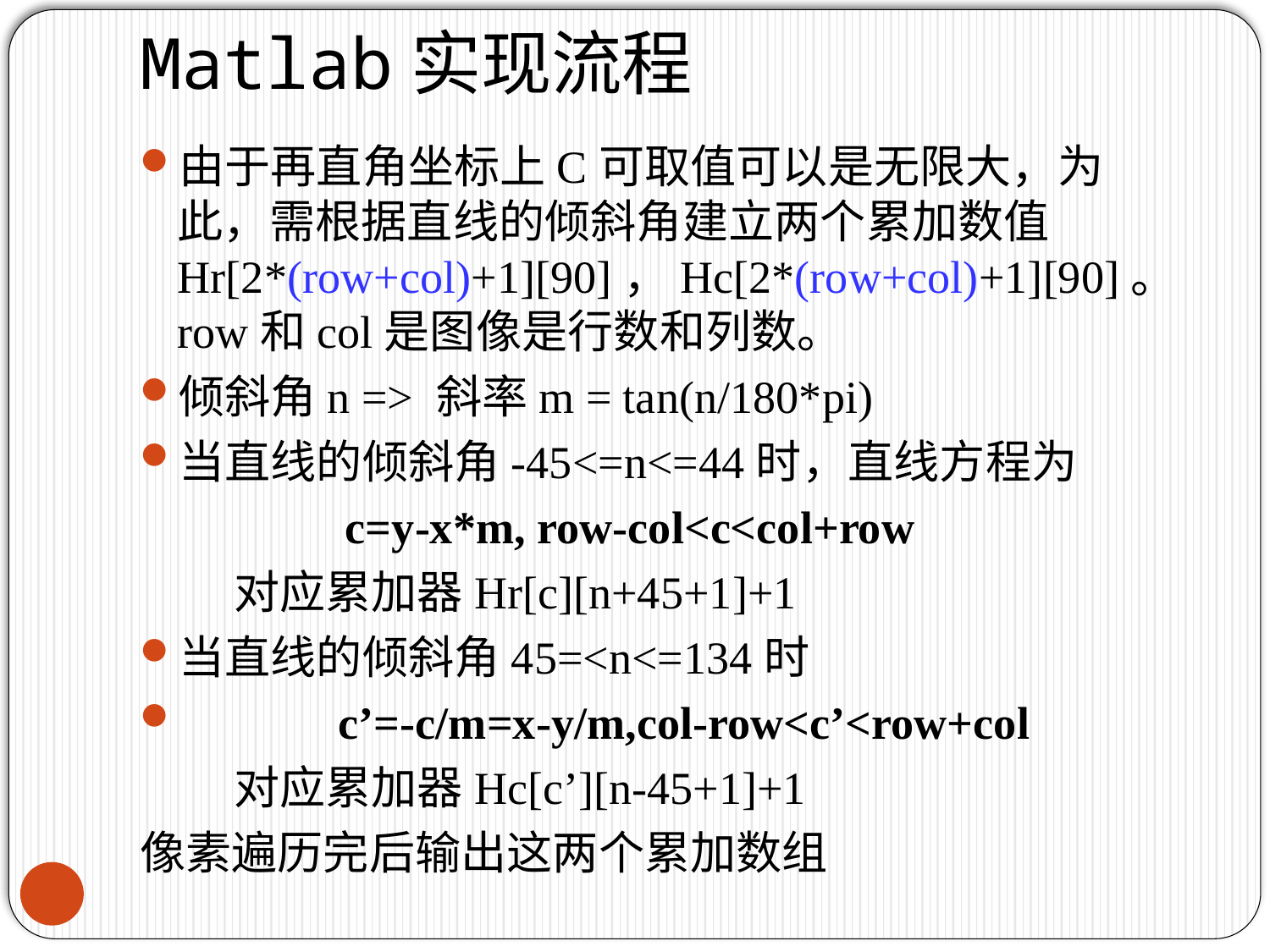

# Matlab实现流程
由于再直角坐标上C可取值可以是无限大，为此，需根据直线的倾斜角建立两个累加数值Hr[2*(row+col)+1][90]，Hc[2*(row+col)+1][90]。row和col是图像是行数和列数。
倾斜角n => 斜率m = tan(n/180*pi)
当直线的倾斜角-45<=n<=44时，直线方程为
                  c=y-x*m, row-col<c<col+row
        对应累加器Hr[c][n+45+1]+1
当直线的倾斜角45=<n<=134时
              c’=-c/m=x-y/m,col-row<c’<row+col
        对应累加器Hc[c’][n-45+1]+1
像素遍历完后输出这两个累加数组

6